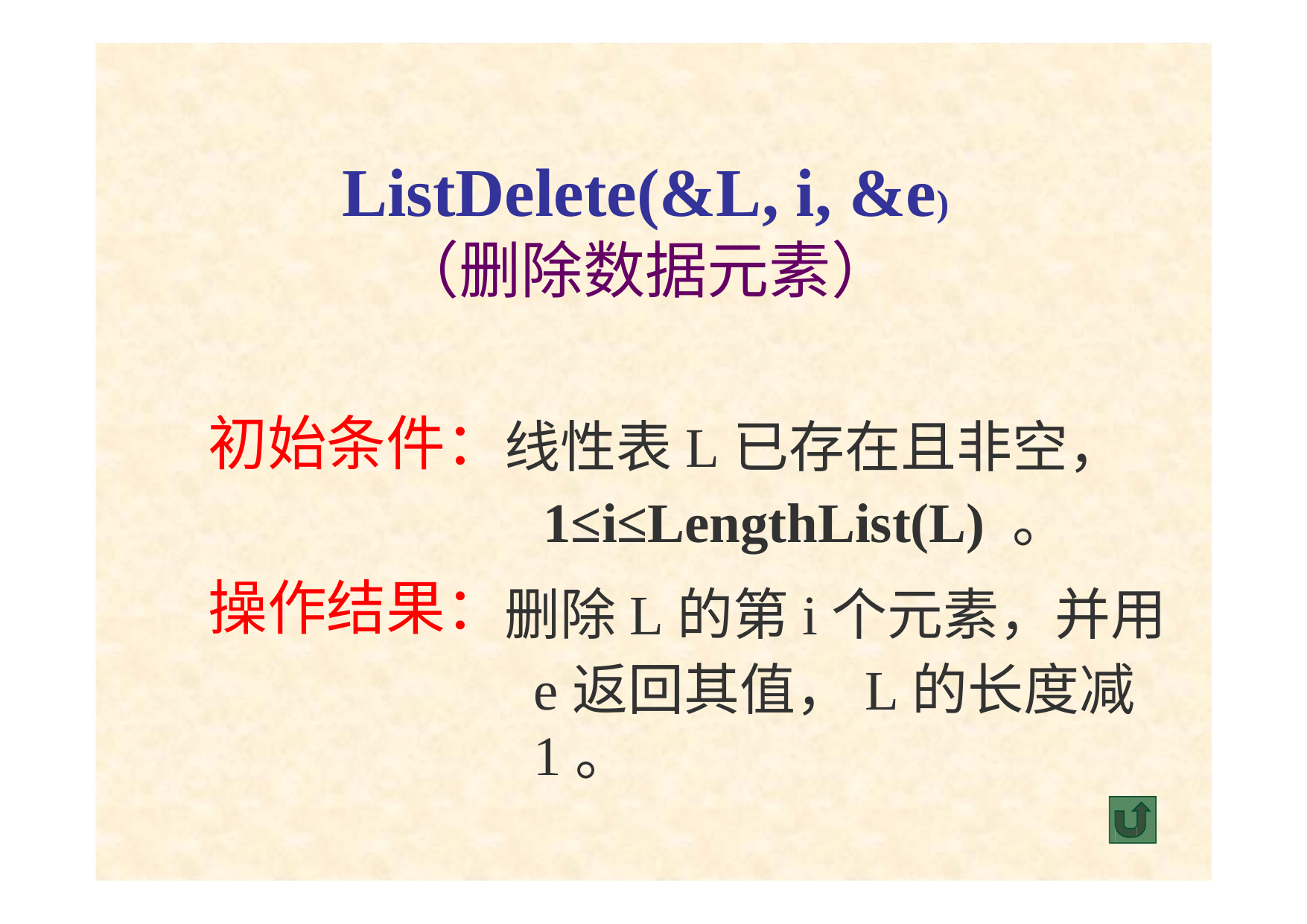

# ListDelete(&L, i, &e)
（删除数据元素）
初始条件：线性表L已存在且非空，
1≤i≤LengthList(L) 。
操作结果：删除L的第i个元素，并用
e返回其值，L的长度减1。